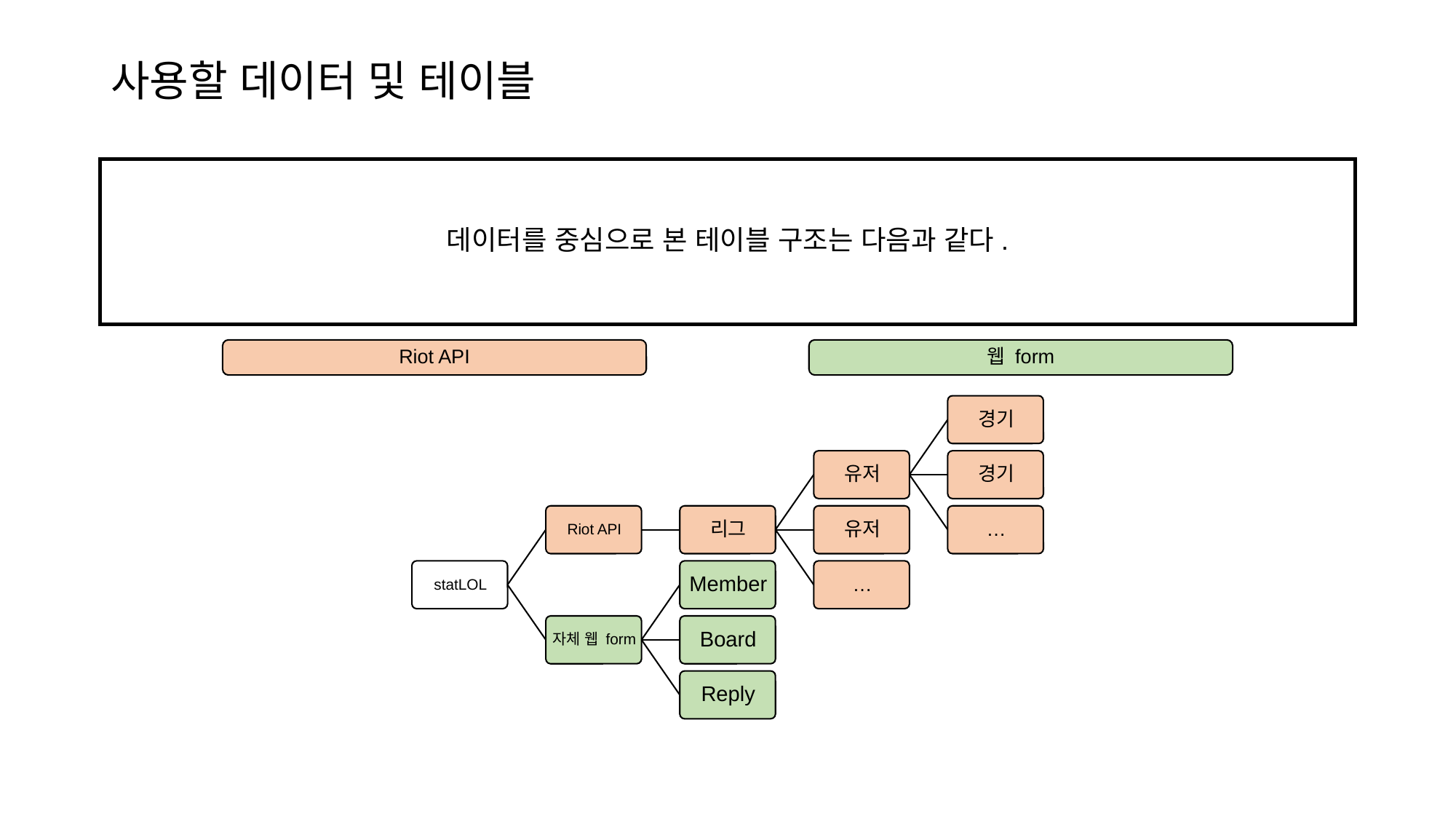

# 사용할 데이터 및 테이블
데이터를 중심으로 본 테이블 구조는 다음과 같다.
Riot API
웹 form
statLOL

Riot API

리그

유저

경기

경기

…

유저

…

자체 웹 form

Member

Board

Reply